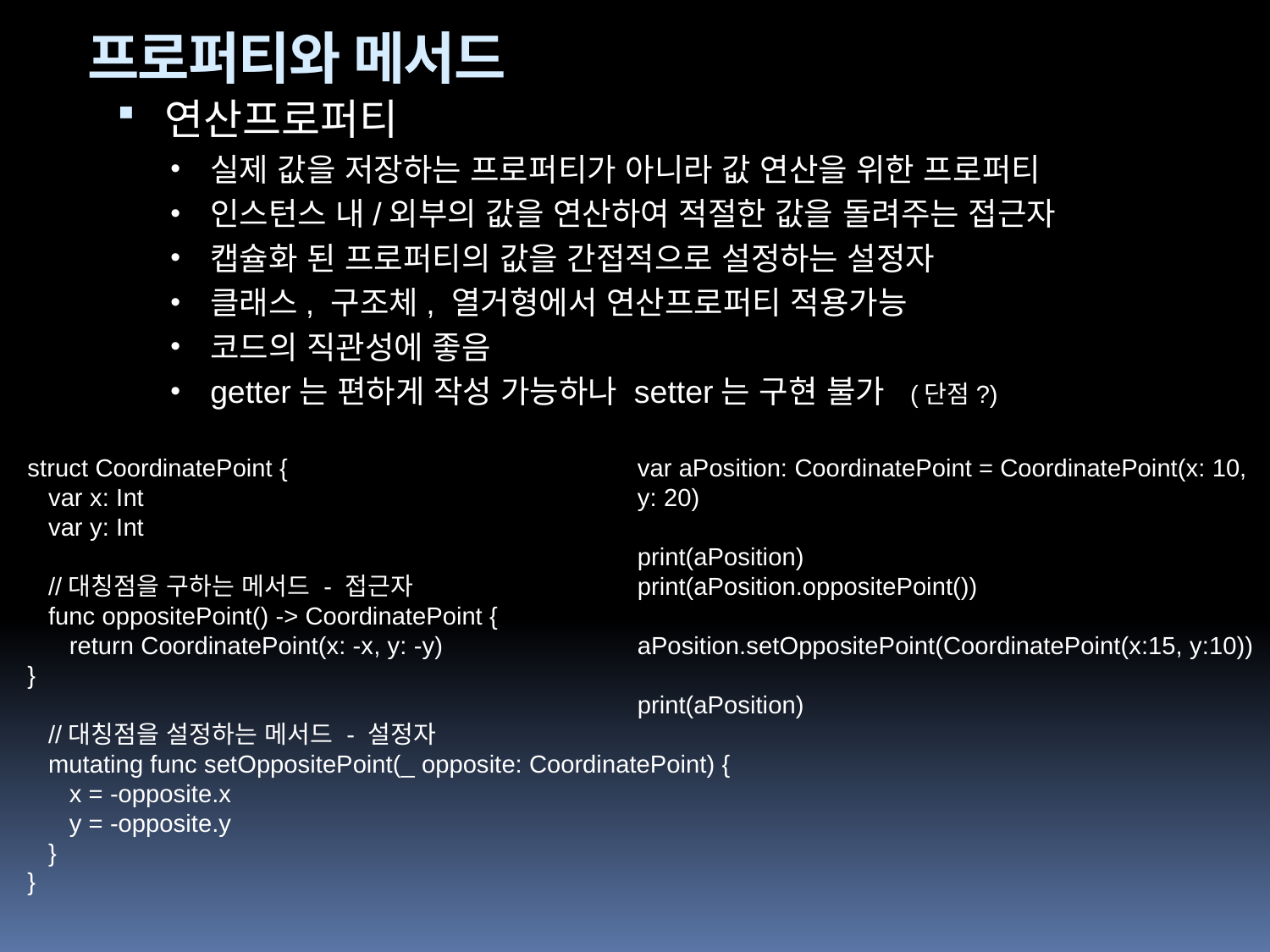

프로퍼티와 메서드
연산프로퍼티
실제 값을 저장하는 프로퍼티가 아니라 값 연산을 위한 프로퍼티
인스턴스 내/외부의 값을 연산하여 적절한 값을 돌려주는 접근자
캡슐화 된 프로퍼티의 값을 간접적으로 설정하는 설정자
클래스, 구조체, 열거형에서 연산프로퍼티 적용가능
코드의 직관성에 좋음
getter는 편하게 작성 가능하나 setter는 구현 불가  (단점?)
struct CoordinatePoint {
   var x: Int
   var y: Int

   //대칭점을 구하는 메서드 - 접근자
   func oppositePoint() -> CoordinatePoint {
      return CoordinatePoint(x: -x, y: -y)
}

   //대칭점을 설정하는 메서드 - 설정자
   mutating func setOppositePoint(_ opposite: CoordinatePoint) {
      x = -opposite.x
      y = -opposite.y
   }
}
var aPosition: CoordinatePoint = CoordinatePoint(x: 10, y: 20)

print(aPosition)
print(aPosition.oppositePoint())

aPosition.setOppositePoint(CoordinatePoint(x:15, y:10))

print(aPosition)